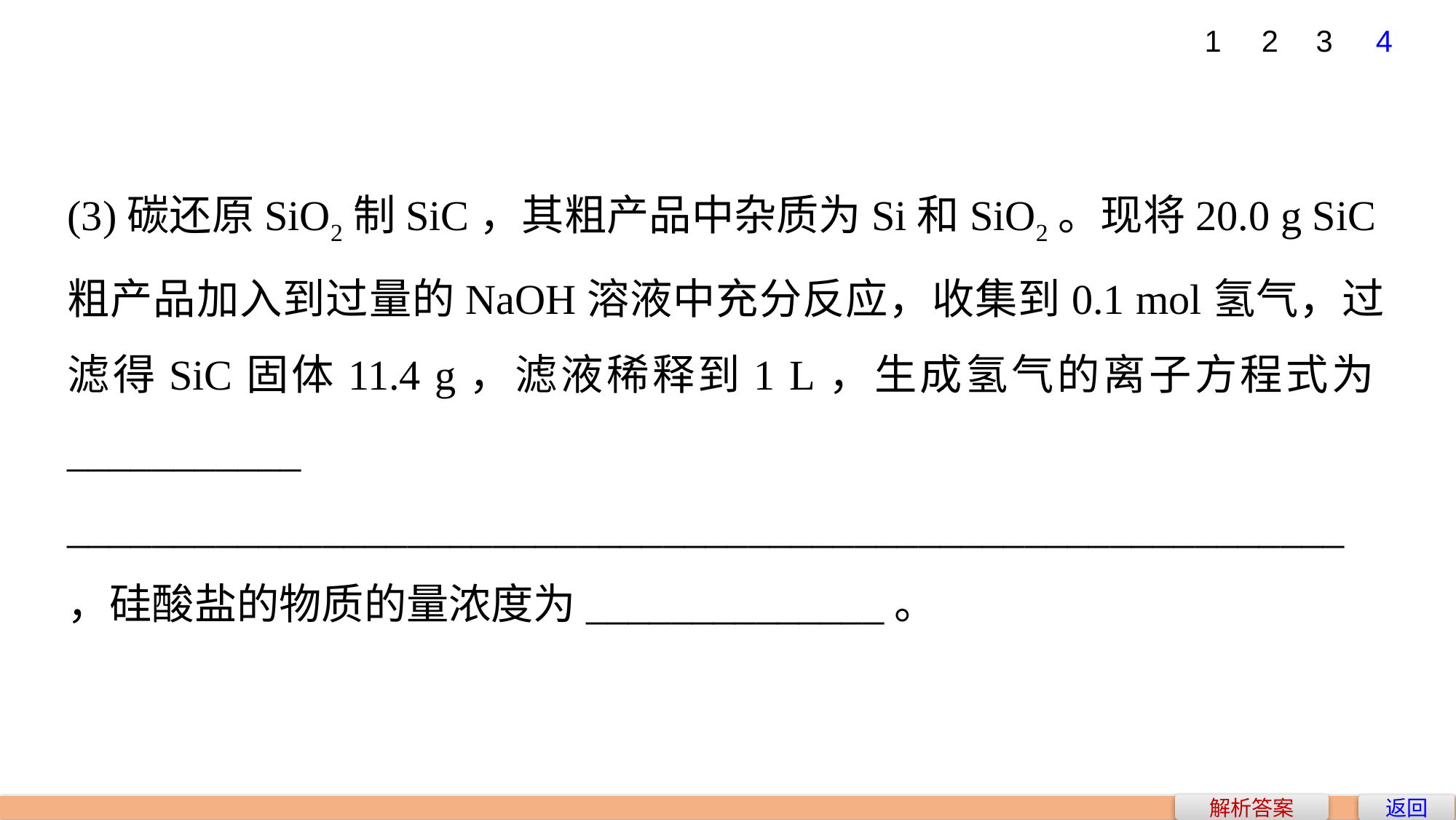

1
2
3
4
(3)碳还原SiO2制SiC，其粗产品中杂质为Si和SiO2。现将20.0 g SiC粗产品加入到过量的NaOH溶液中充分反应，收集到0.1 mol氢气，过滤得SiC固体11.4 g，滤液稀释到1 L，生成氢气的离子方程式为___________
____________________________________________________________，硅酸盐的物质的量浓度为______________。
解析答案
返回